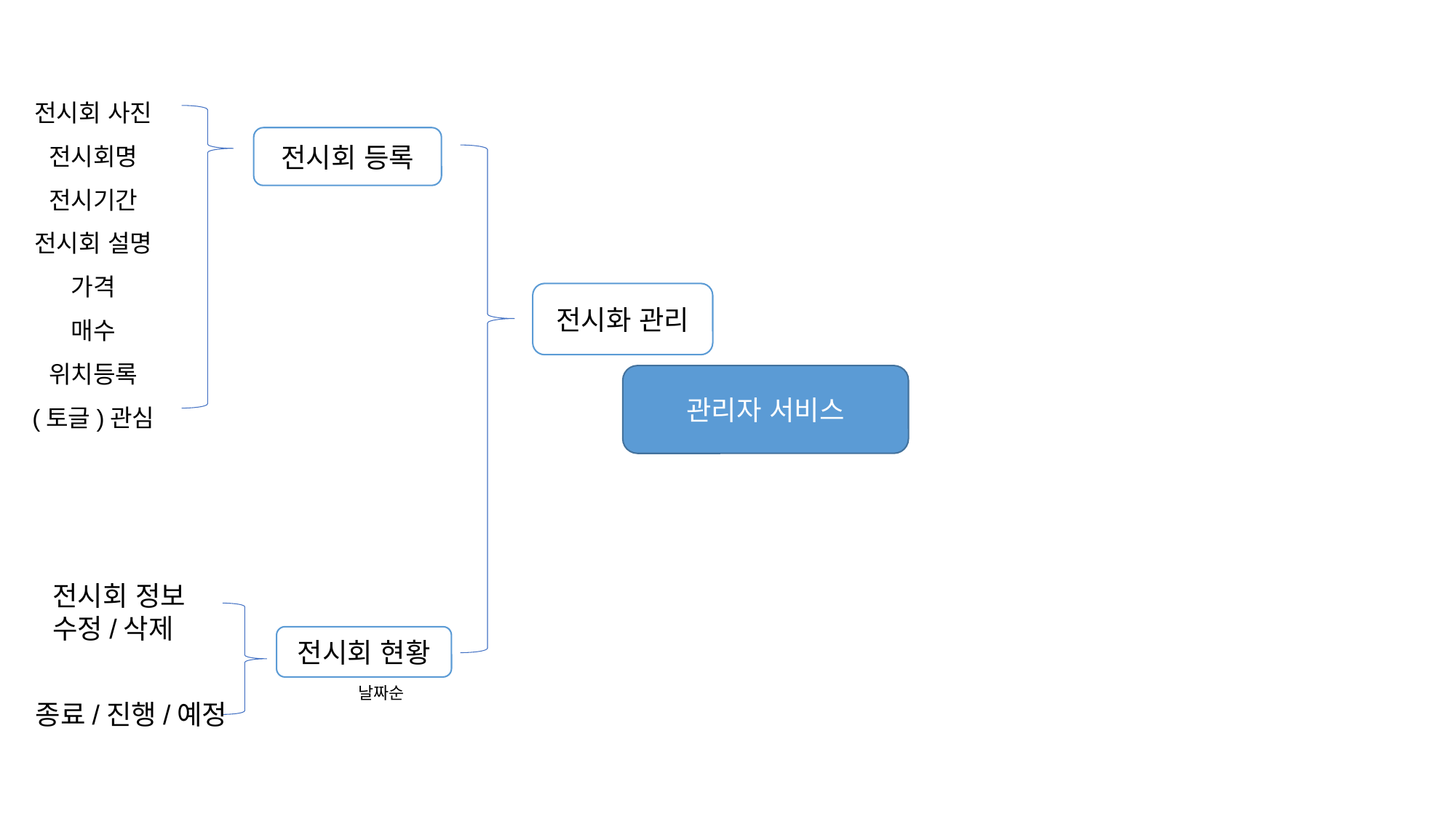

전시회 사진
전시회명
전시기간
전시회 설명
가격
매수
위치등록
(토글)관심

전시회 등록

전시화 관리
관리자 서비스
전시회 정보 수정/삭제

전시회 현황
날짜순
종료/진행/예정